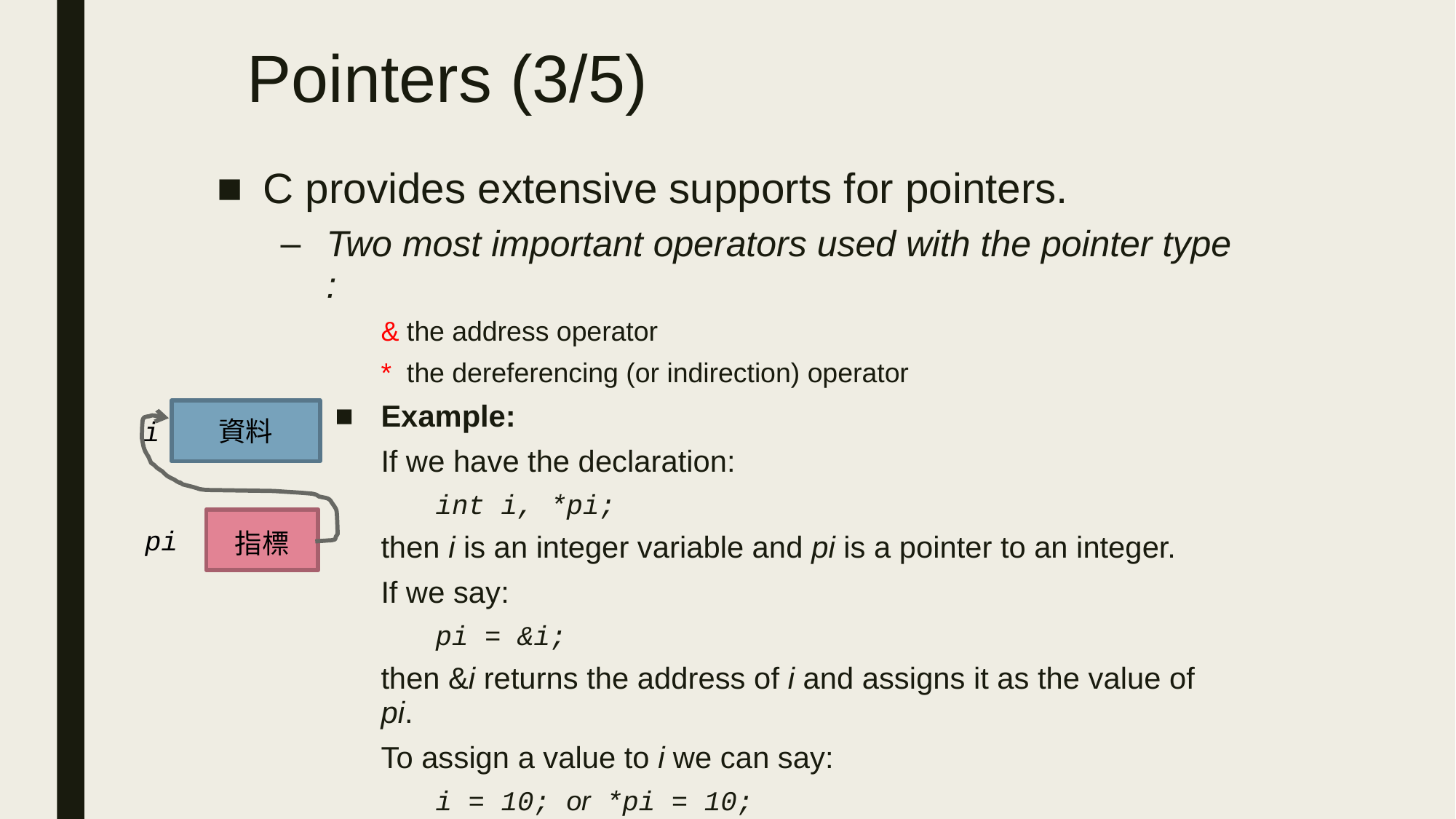

# Pointers (3/5)
C provides extensive supports for pointers.
Two most important operators used with the pointer type :
& the address operator
*  the dereferencing (or indirection) operator
Example:
If we have the declaration:
int i, *pi;
then i is an integer variable and pi is a pointer to an integer.
If we say:
pi = &i;
then &i returns the address of i and assigns it as the value of pi.
To assign a value to i we can say:
i = 10; or  *pi = 10;

資料
i

指標
pi